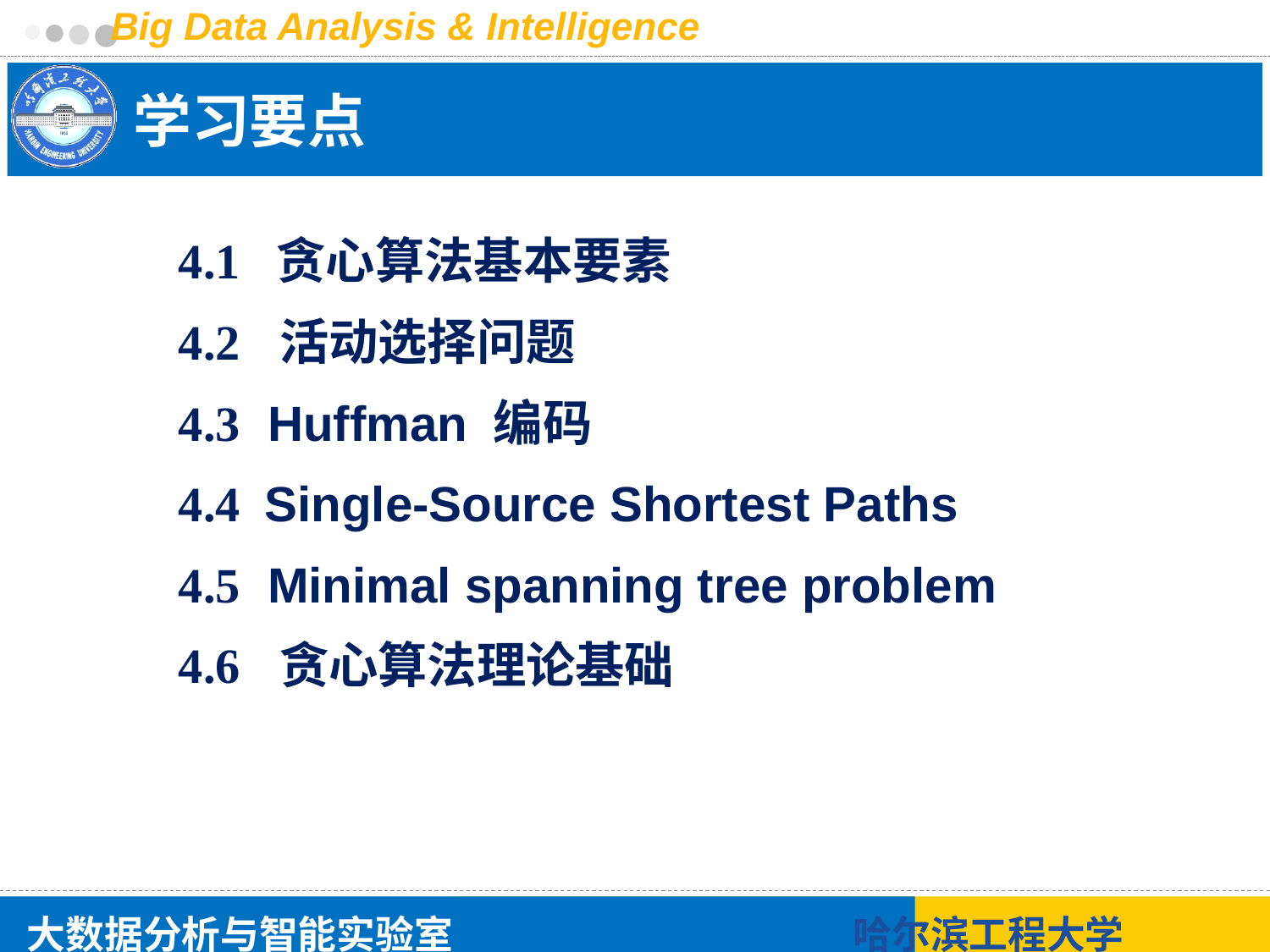

# 学习要点
4.1  贪心算法基本要素
4.2  活动选择问题
4.3  Huffman 编码
4.4  Single-Source Shortest Paths
4.5  Minimal spanning tree problem
4.6  贪心算法理论基础